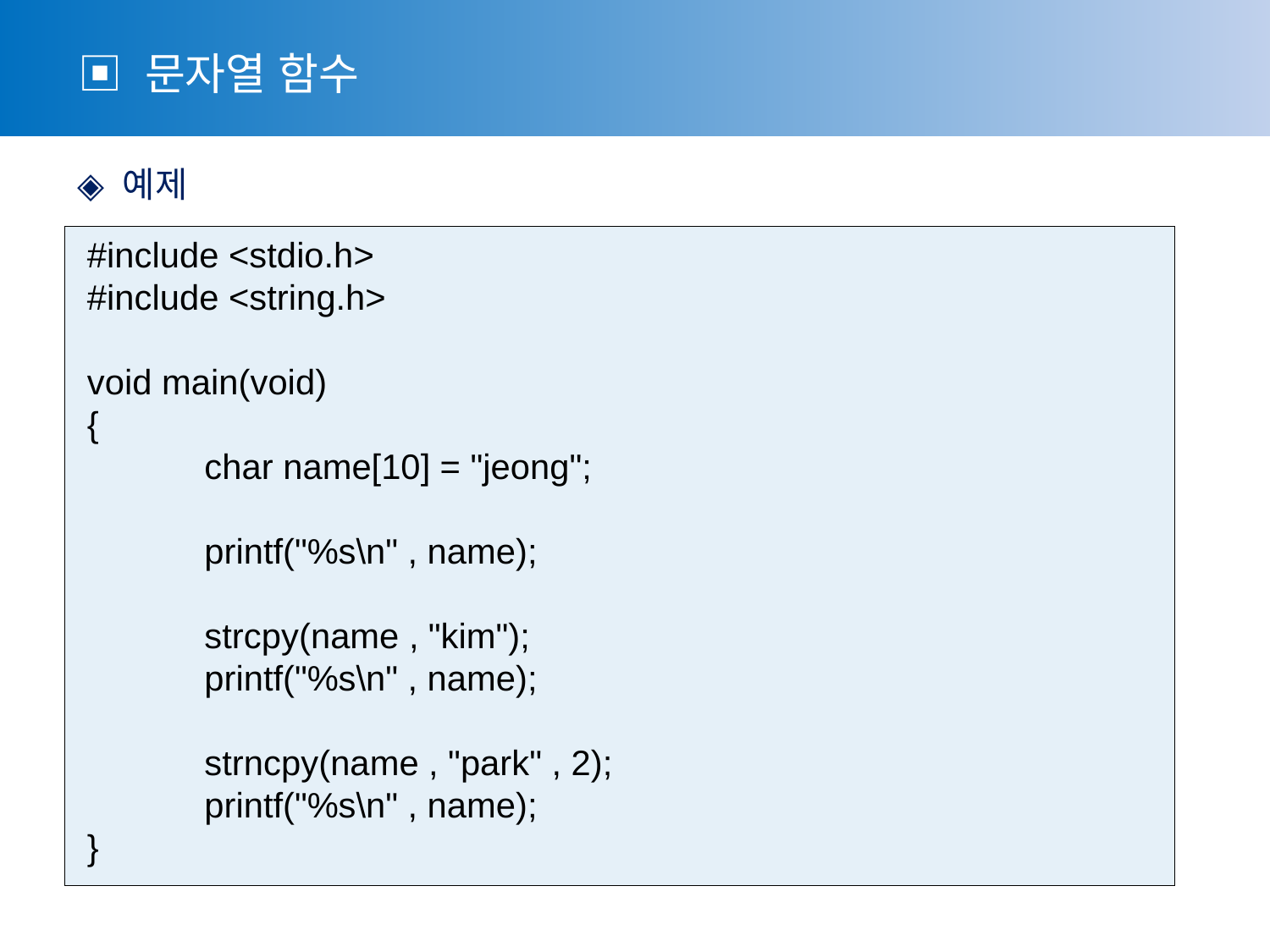

▣ 문자열 함수
 ◈ 예제
 #include <stdio.h>
 #include <string.h>

 void main(void)
 {
	char name[10] = "jeong";

	printf("%s\n" , name);

	strcpy(name , "kim");
	printf("%s\n" , name);

	strncpy(name , "park" , 2);
	printf("%s\n" , name);
 }